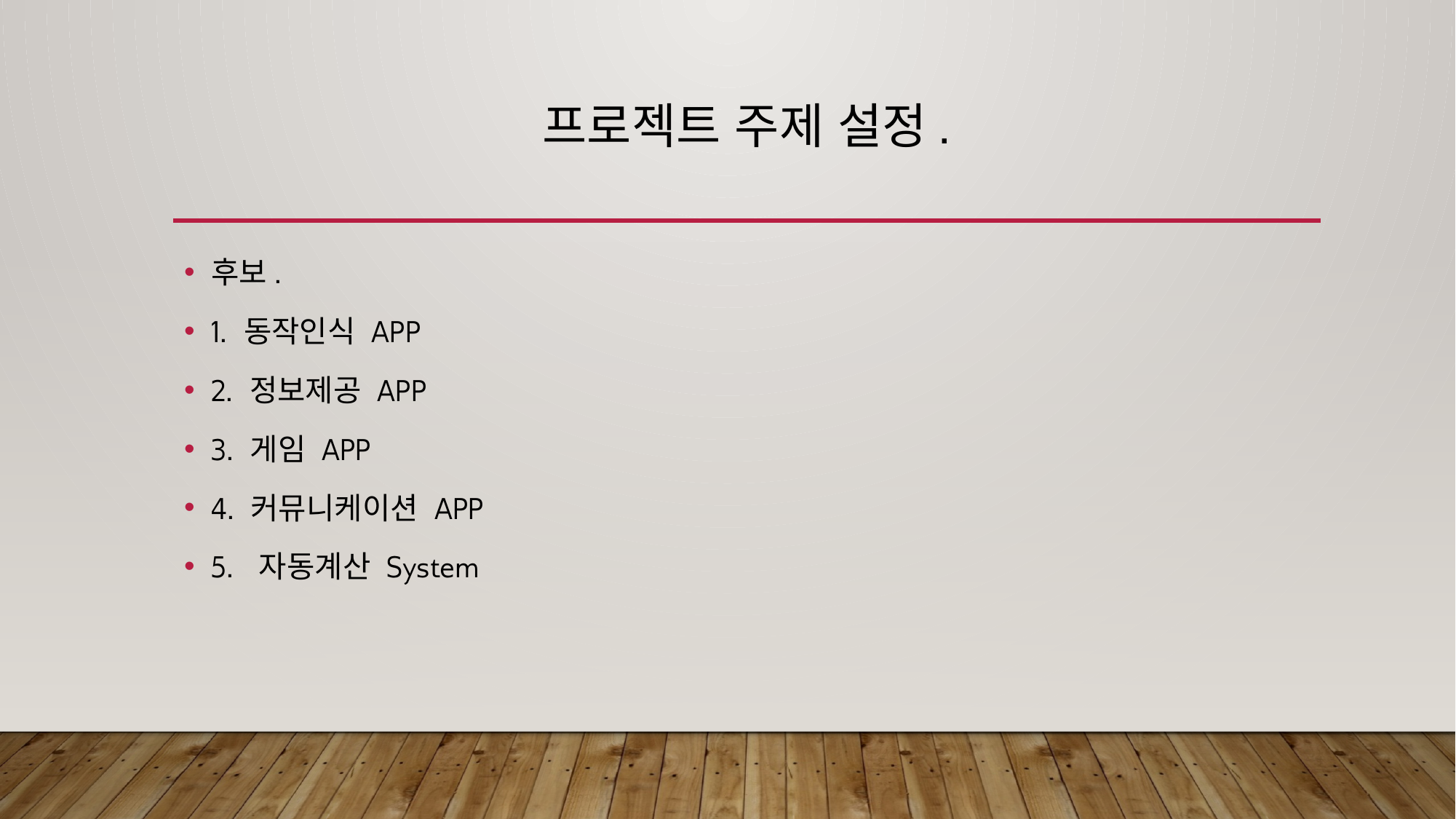

# 프로젝트 주제 설정.
후보.
1. 동작인식 APP
2. 정보제공 APP
3. 게임 APP
4. 커뮤니케이션 APP
5.  자동계산 System